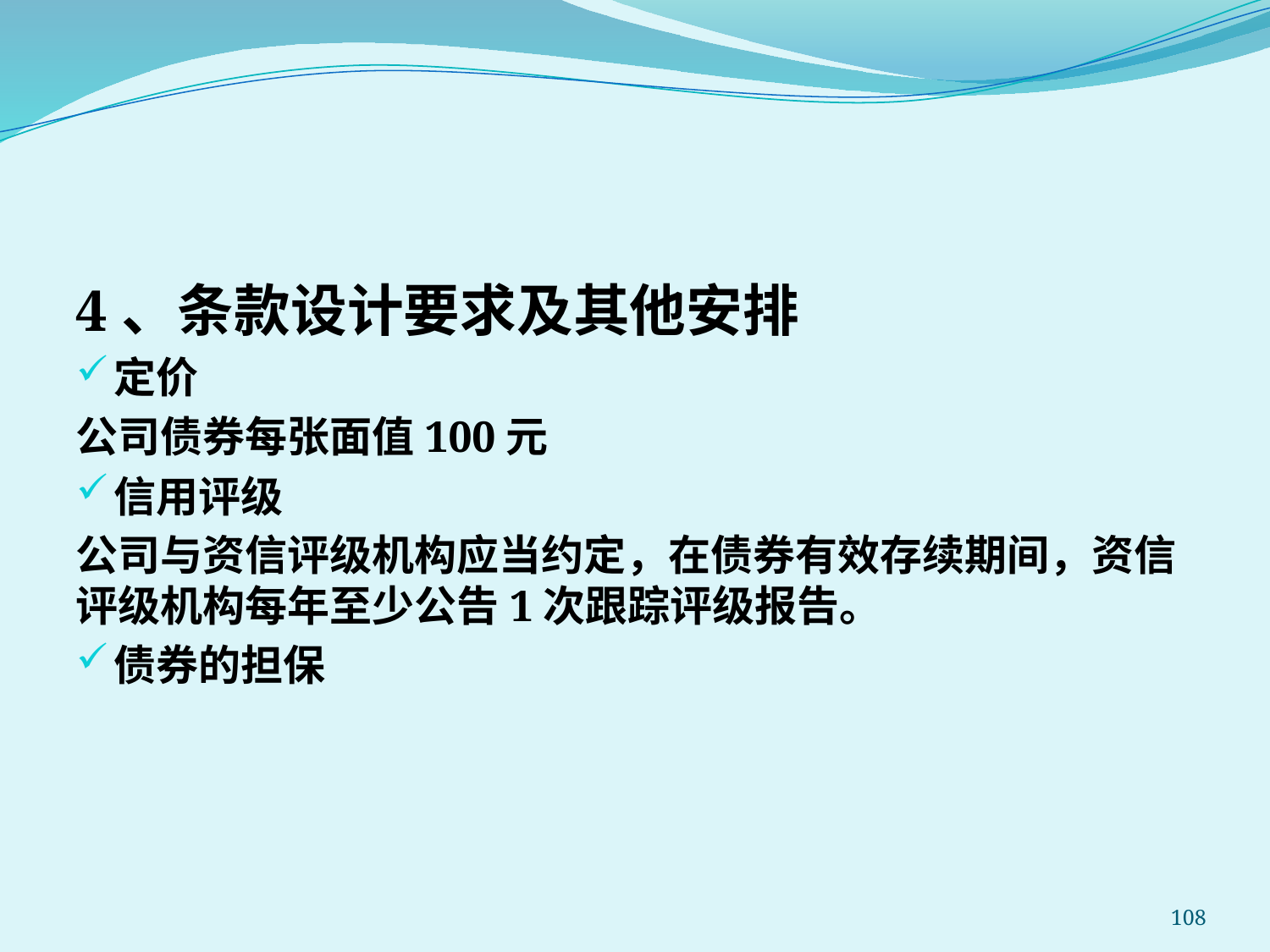

4、条款设计要求及其他安排
定价
公司债券每张面值100元
信用评级
公司与资信评级机构应当约定，在债券有效存续期间，资信评级机构每年至少公告1次跟踪评级报告。
债券的担保

108